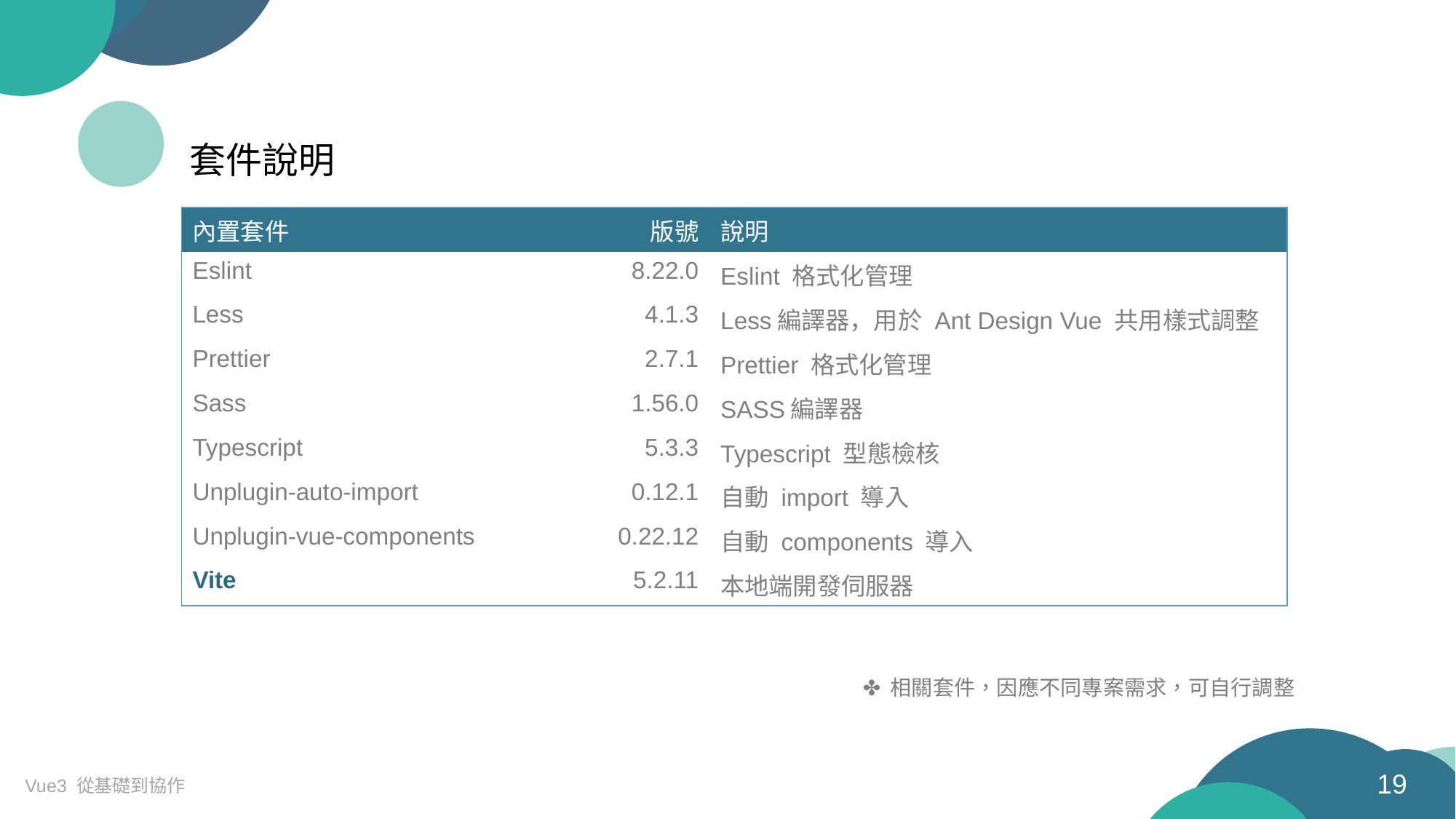

套件說明
| 內置套件 | 版號 | 說明 |
| --- | --- | --- |
| Eslint | 8.22.0 | Eslint 格式化管理 |
| Less | 4.1.3 | Less編譯器，用於 Ant Design Vue 共用樣式調整 |
| Prettier | 2.7.1 | Prettier 格式化管理 |
| Sass | 1.56.0 | SASS編譯器 |
| Typescript | 5.3.3 | Typescript 型態檢核 |
| Unplugin-auto-import | 0.12.1 | 自動 import 導入 |
| Unplugin-vue-components | 0.22.12 | 自動 components 導入 |
| Vite | 5.2.11 | 本地端開發伺服器 |
✤ 相關套件，因應不同專案需求，可自行調整

19
Vue3 從基礎到協作